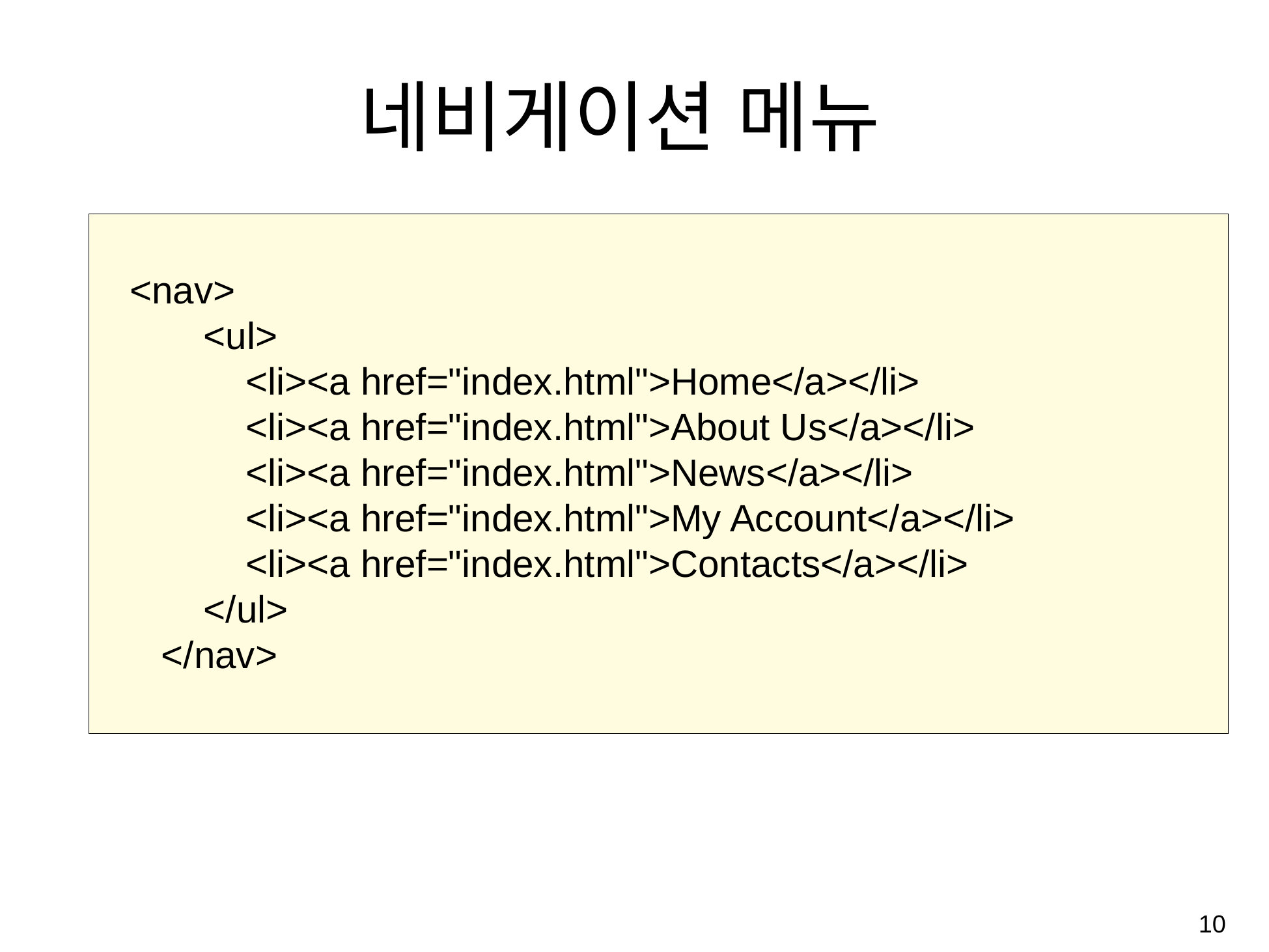

# 네비게이션 메뉴

 <nav>
        <ul>
            <li><a href="index.html">Home</a></li>
            <li><a href="index.html">About Us</a></li>
            <li><a href="index.html">News</a></li>
            <li><a href="index.html">My Account</a></li>
            <li><a href="index.html">Contacts</a></li>
        </ul>
    </nav>
10